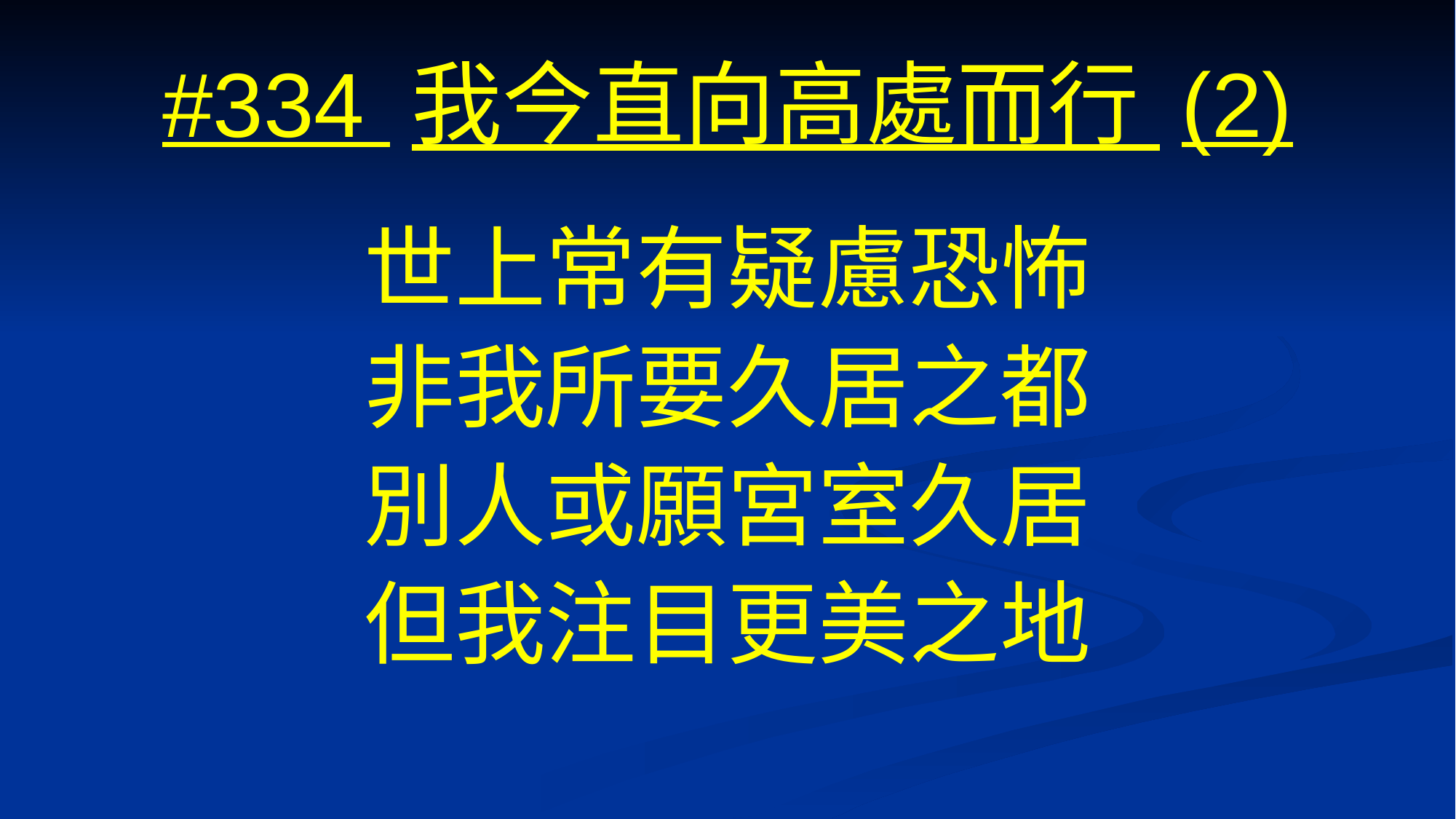

# #334 我今直向高處而行 (2)
世上常有疑慮恐怖
非我所要久居之都
別人或願宮室久居
但我注目更美之地